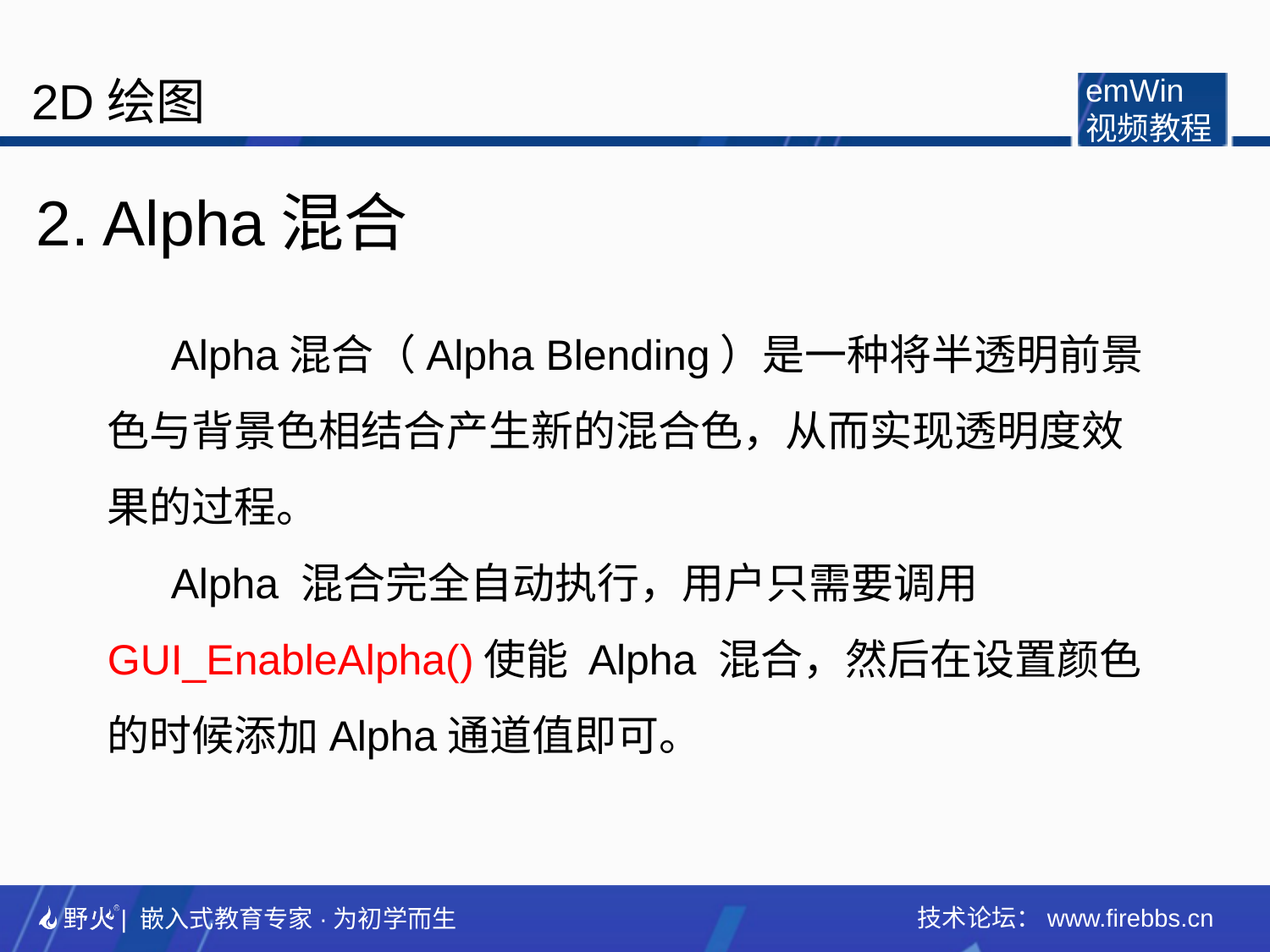

2D绘图
emWin
视频教程
2. Alpha混合
Alpha混合（Alpha Blending）是一种将半透明前景色与背景色相结合产生新的混合色，从而实现透明度效果的过程。
Alpha 混合完全自动执行，用户只需要调用GUI_EnableAlpha()使能 Alpha 混合，然后在设置颜色的时候添加Alpha通道值即可。